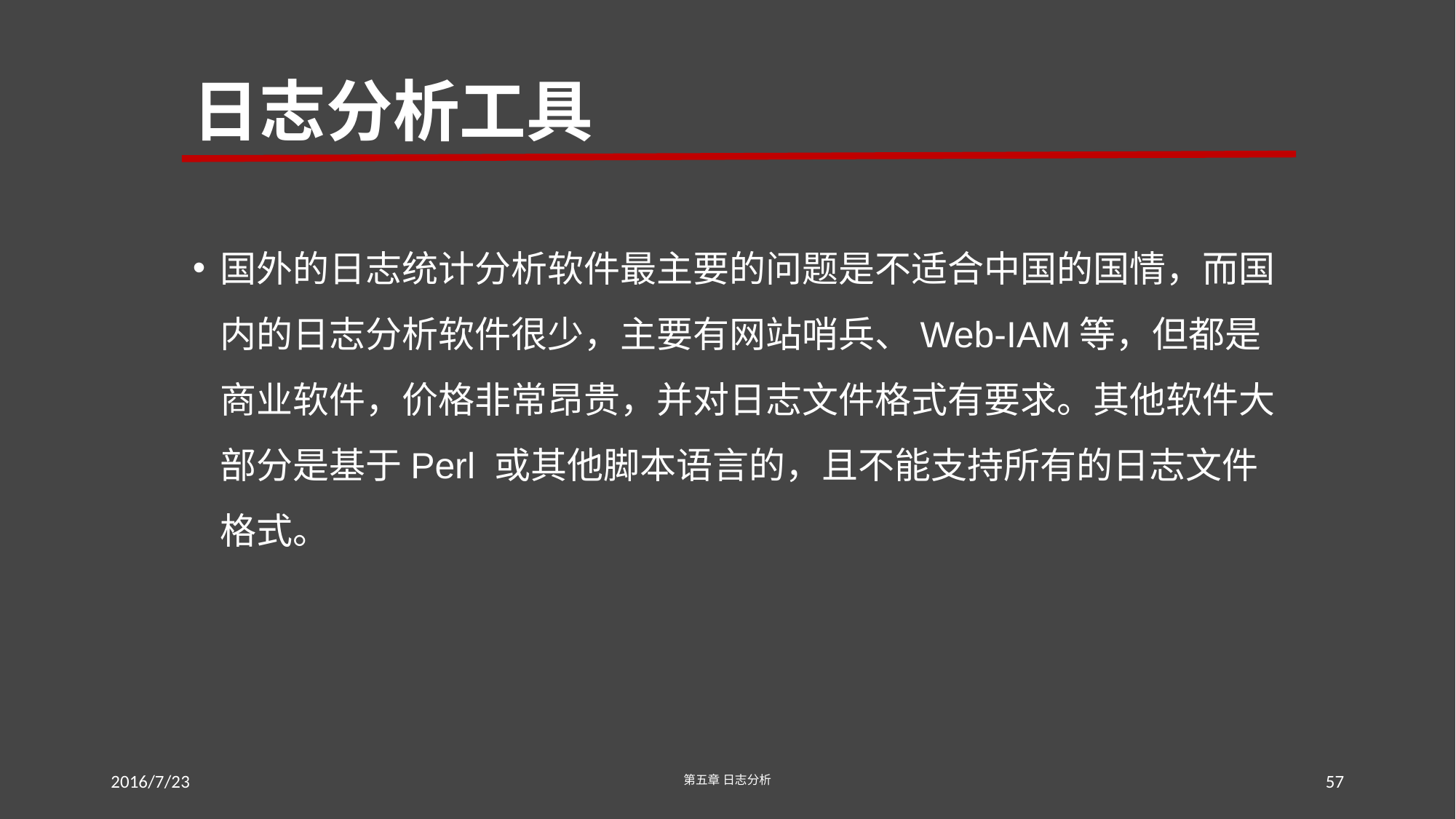

# 日志分析工具
国外的日志统计分析软件最主要的问题是不适合中国的国情，而国内的日志分析软件很少，主要有网站哨兵、Web-IAM等，但都是商业软件，价格非常昂贵，并对日志文件格式有要求。其他软件大部分是基于Perl 或其他脚本语言的，且不能支持所有的日志文件格式。
2016/7/23
第五章 日志分析
57